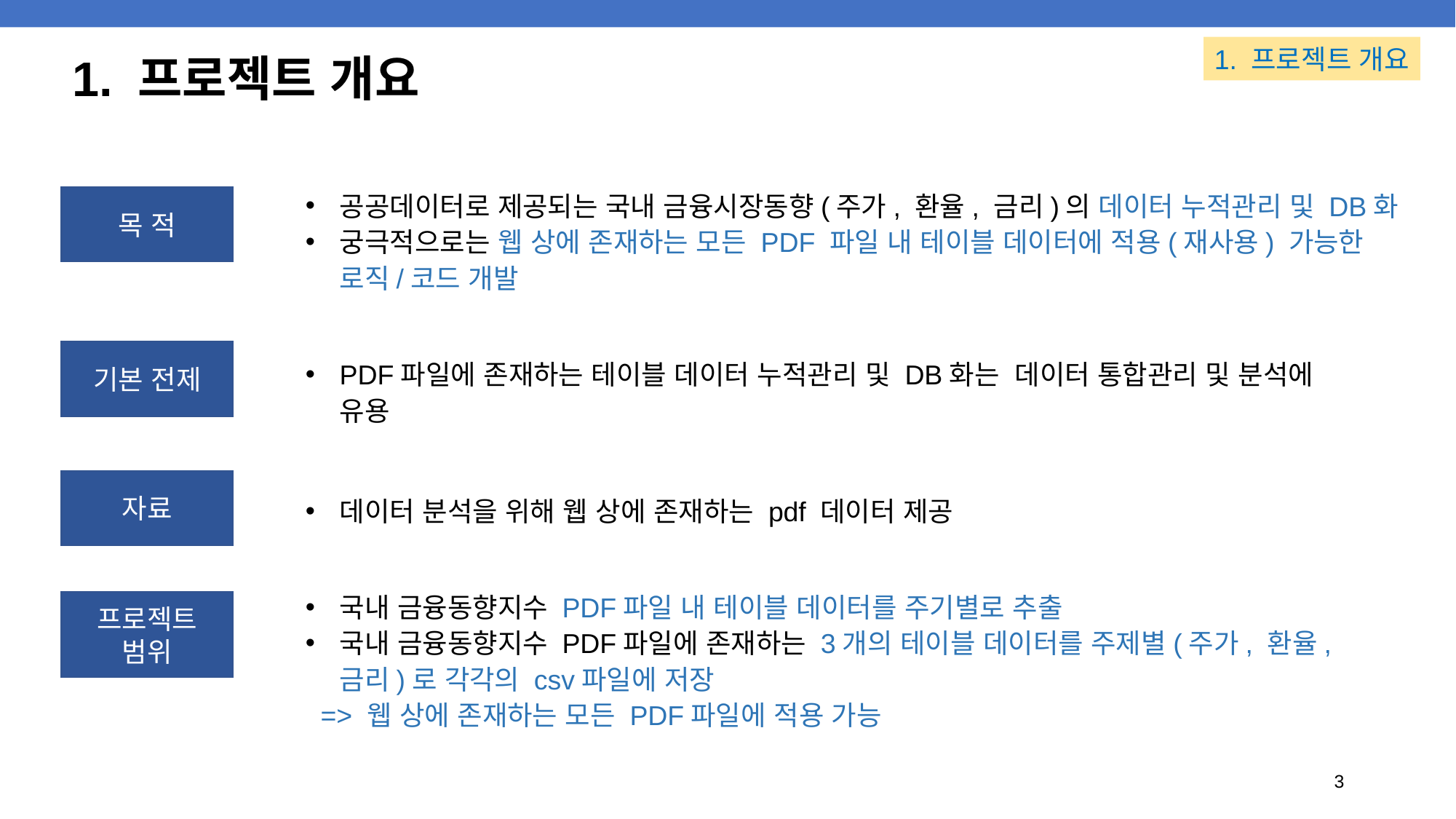

# 1. 프로젝트 개요
1. 프로젝트 개요
공공데이터로 제공되는 국내 금융시장동향(주가, 환율, 금리)의 데이터 누적관리 및 DB화
궁극적으로는 웹 상에 존재하는 모든 PDF 파일 내 테이블 데이터에 적용(재사용) 가능한 로직/코드 개발
목 적
기본 전제
PDF파일에 존재하는 테이블 데이터 누적관리 및 DB화는  데이터 통합관리 및 분석에 유용
자료
데이터 분석을 위해 웹 상에 존재하는 pdf 데이터 제공
국내 금융동향지수 PDF파일 내 테이블 데이터를 주기별로 추출
국내 금융동향지수 PDF파일에 존재하는 3개의 테이블 데이터를 주제별(주가, 환율, 금리)로 각각의 csv파일에 저장
  => 웹 상에 존재하는 모든 PDF파일에 적용 가능
프로젝트
범위
3